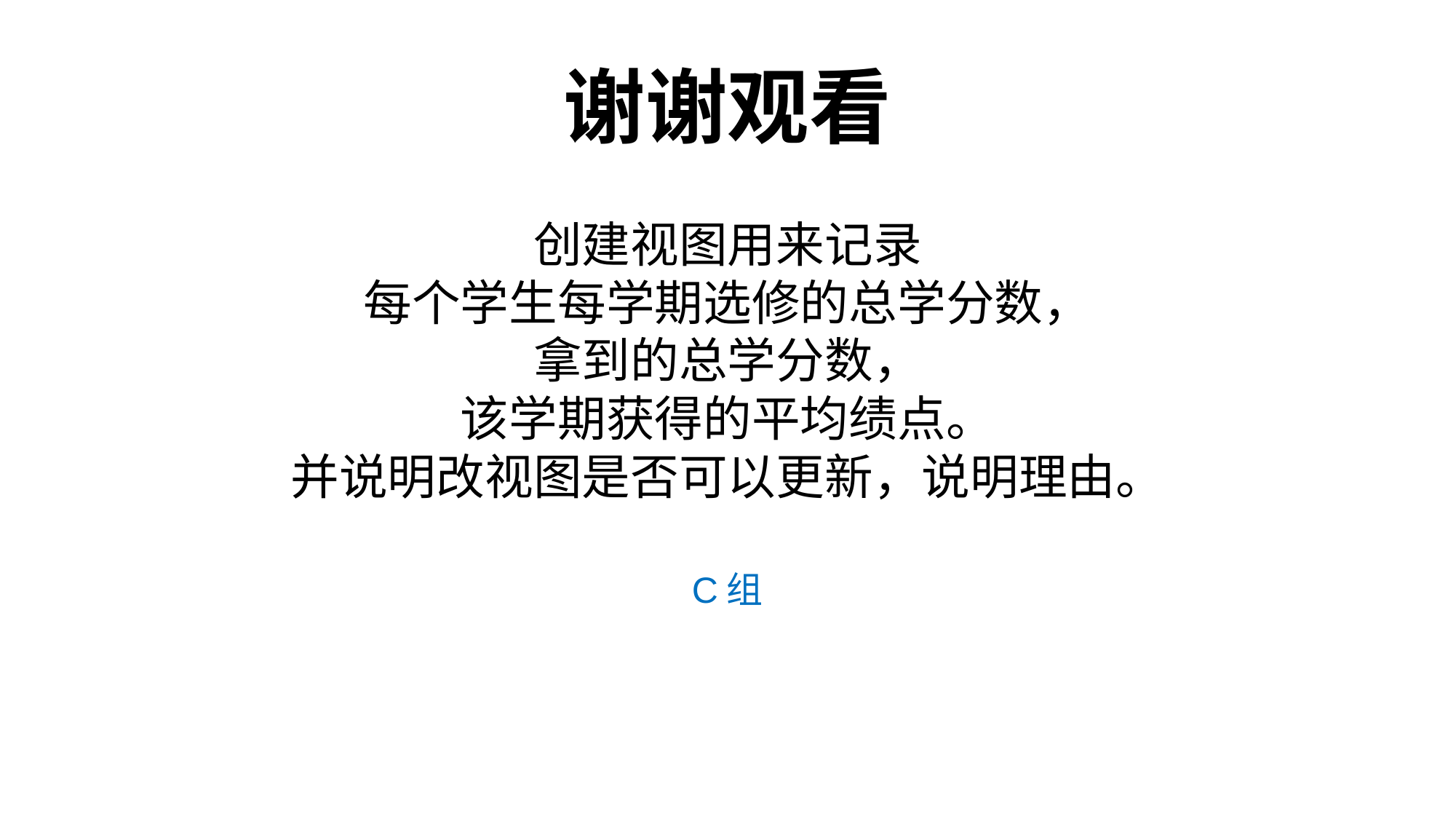

谢谢观看
创建视图用来记录
每个学生每学期选修的总学分数，
拿到的总学分数，
该学期获得的平均绩点。
并说明改视图是否可以更新，说明理由。
C组